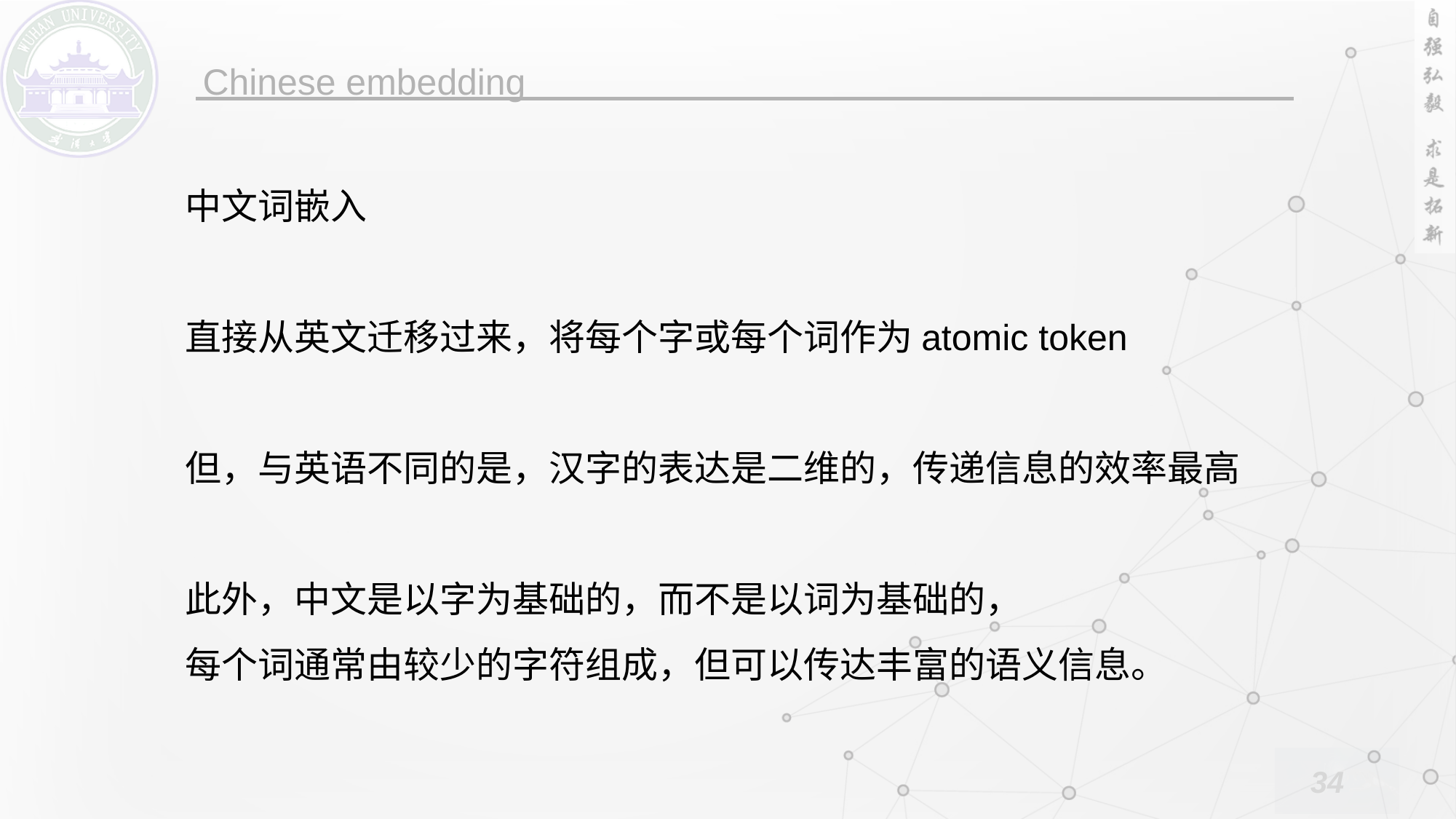

中文词嵌入

直接从英文迁移过来，将每个字或每个词作为atomic token

但，与英语不同的是，汉字的表达是二维的，传递信息的效率最高

此外，中文是以字为基础的，而不是以词为基础的，
每个词通常由较少的字符组成，但可以传达丰富的语义信息。

34